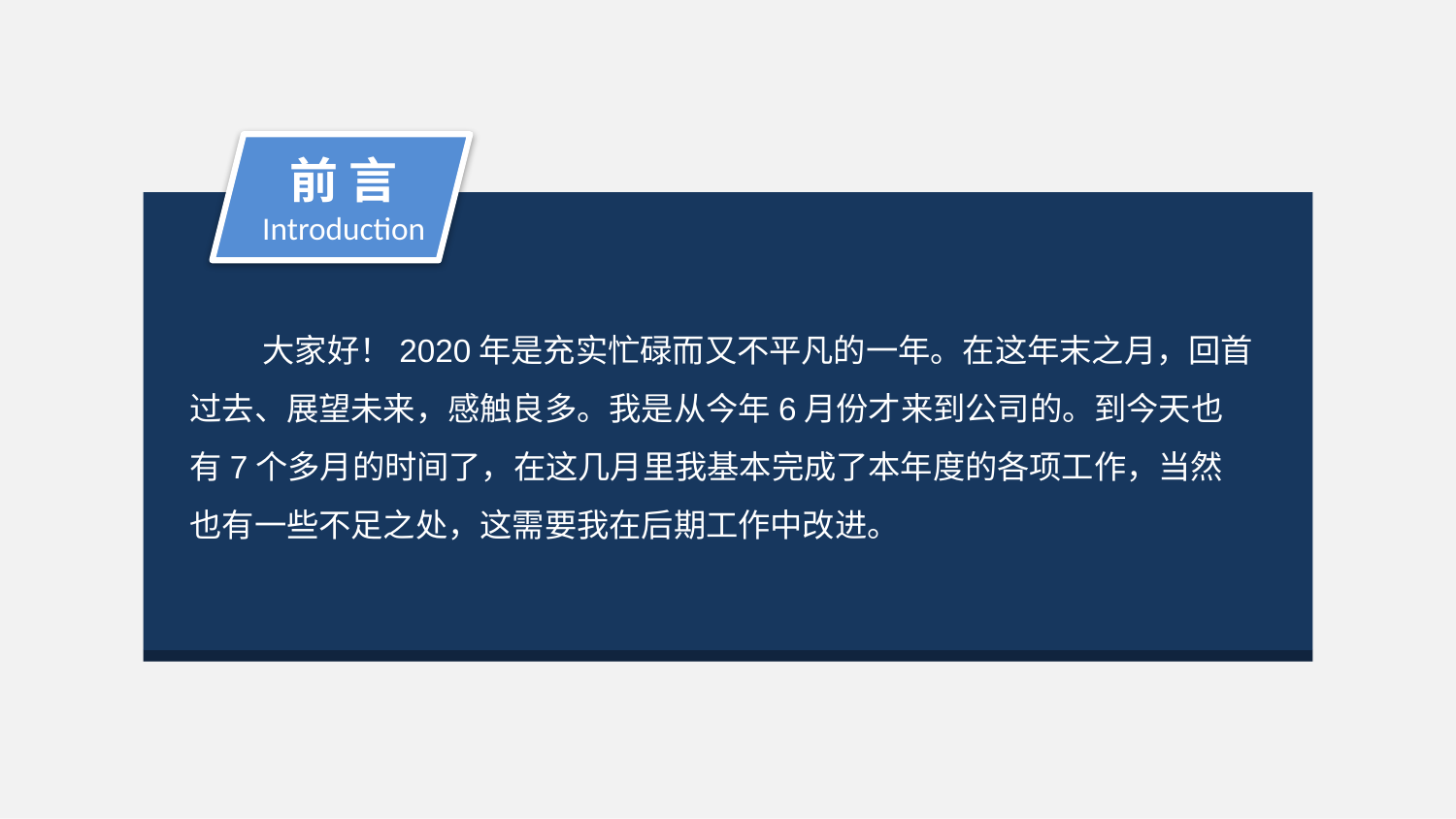

前 言
Introduction

大家好！2020年是充实忙碌而又不平凡的一年。在这年末之月，回首过去、展望未来，感触良多。我是从今年6月份才来到公司的。到今天也有7个多月的时间了，在这几月里我基本完成了本年度的各项工作，当然也有一些不足之处，这需要我在后期工作中改进。